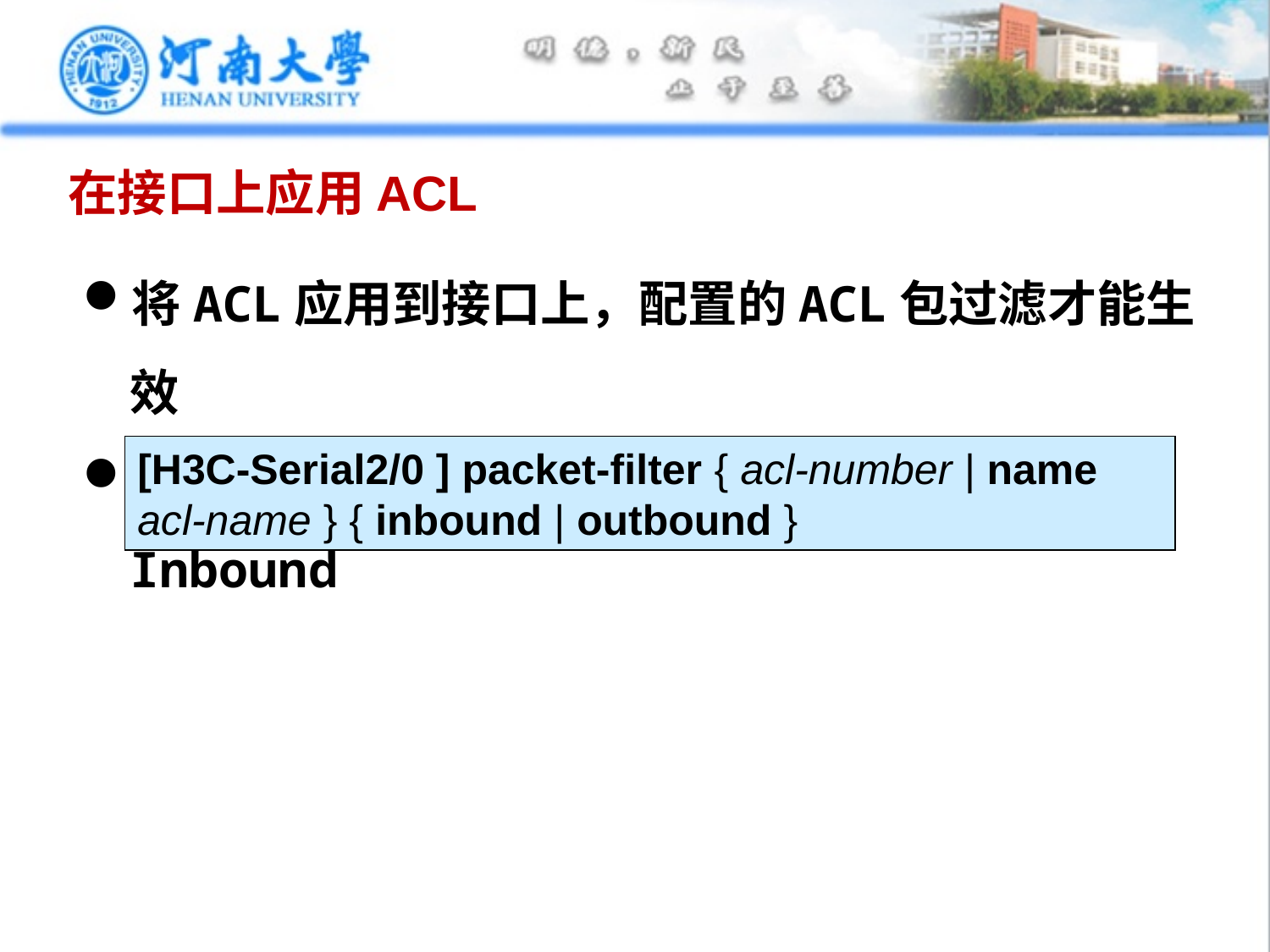

# 在接口上应用ACL
将ACL应用到接口上，配置的ACL包过滤才能生效
指明在接口上应用的方向是Outbound还是Inbound

[H3C-Serial2/0 ] packet-filter { acl-number | name acl-name } { inbound | outbound }